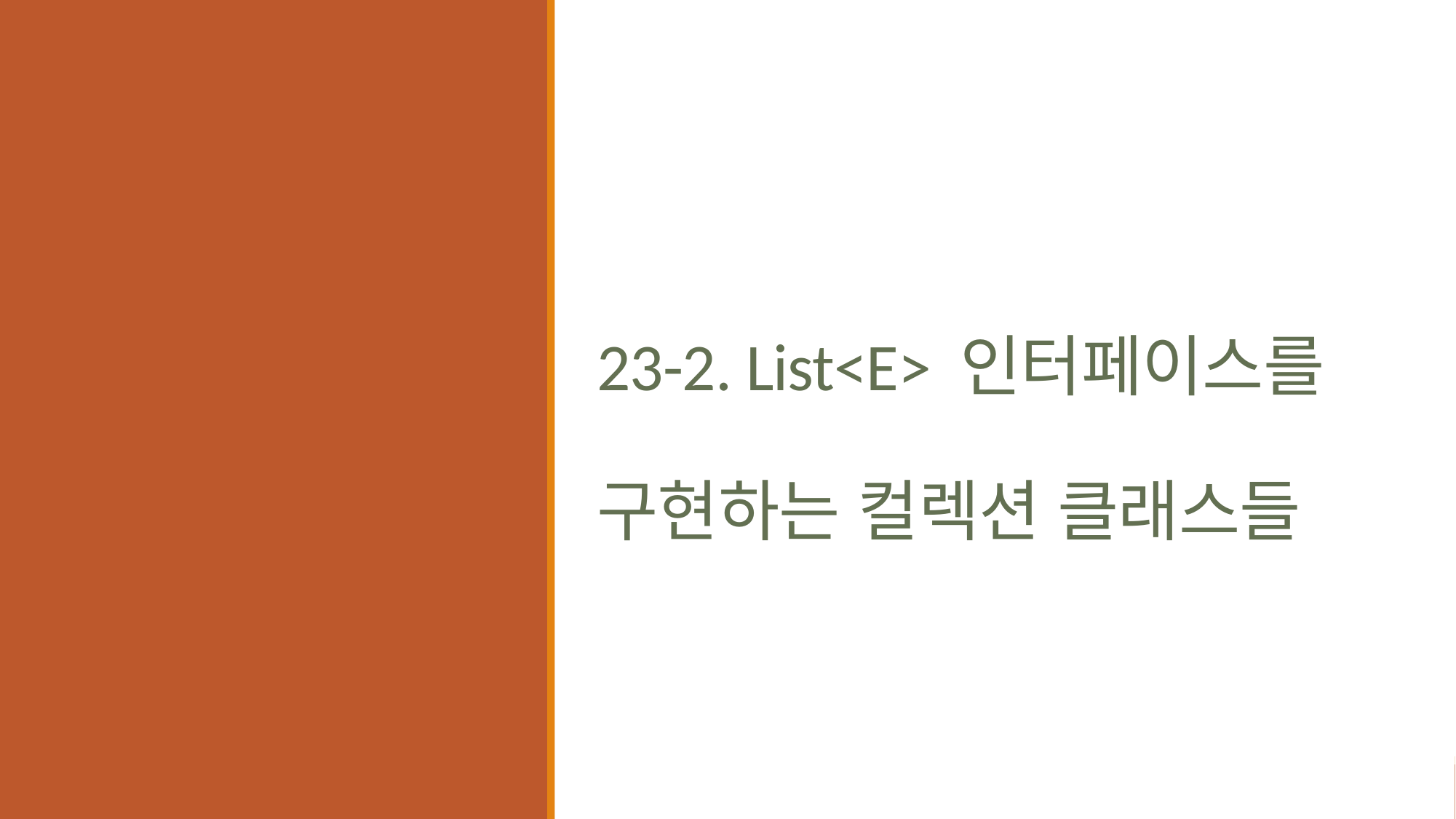

# 23-2. List<E> 인터페이스를 구현하는 컬렉션 클래스들